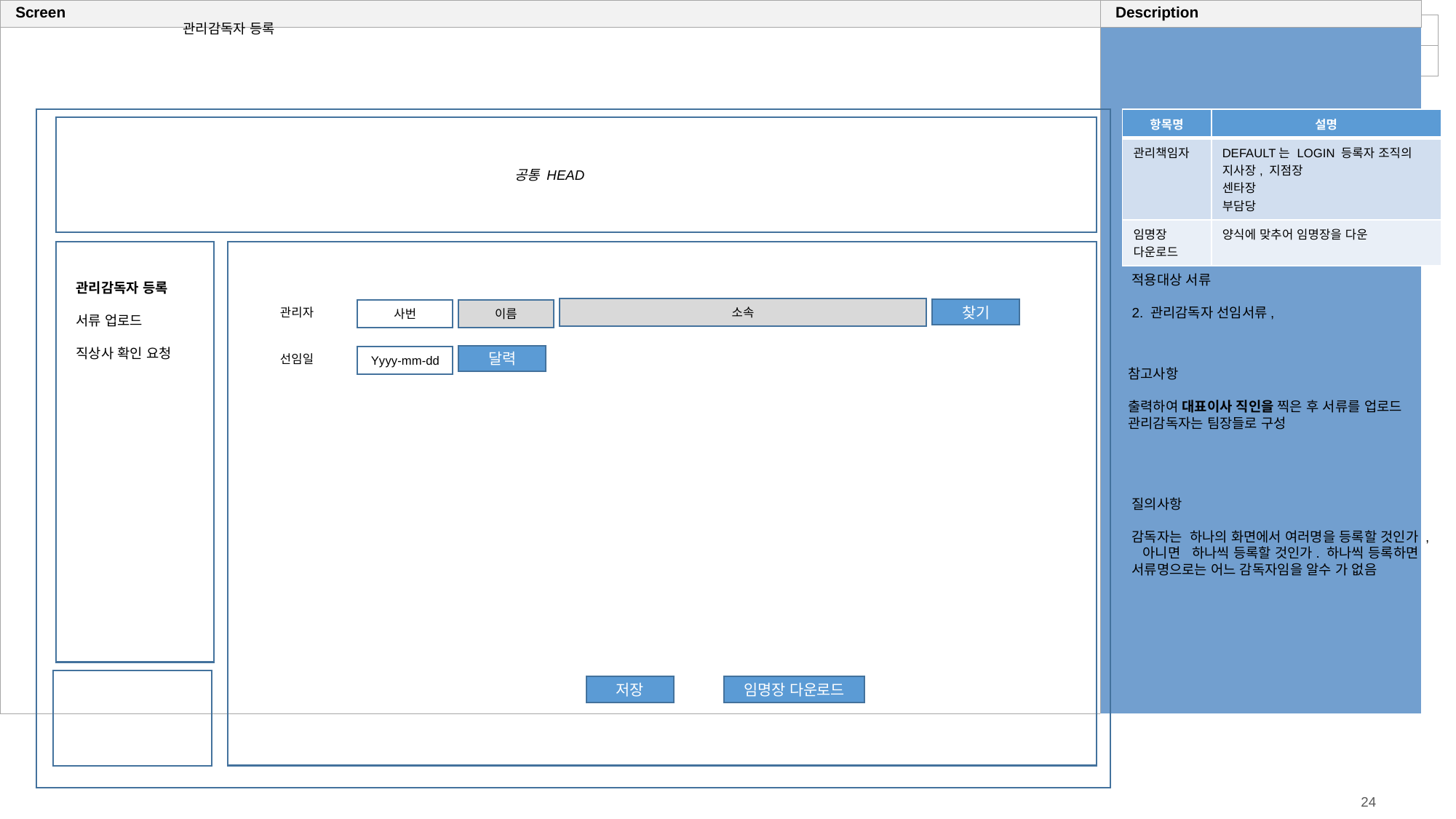

관리감독자 등록

| 항목명 | 설명 |
| --- | --- |
| 관리책임자 | DEFAULT는 LOGIN 등록자 조직의 지사장, 지점장 센타장 부담당 |
| 임명장 다운로드 | 양식에 맞추어 임명장을 다운 |

공통 HEAD

관리감독자 등록

서류 업로드

직상사 확인 요청
적용대상 서류

2. 관리감독자 선임서류,
소속
찾기
사번
이름
관리자
달력
Yyyy-mm-dd
선임일
참고사항

출력하여 대표이사 직인을 찍은 후 서류를 업로드
관리감독자는 팀장들로 구성
질의사항

감독자는  하나의 화면에서 여러명을 등록할 것인가 ,   아니면   하나씩 등록할 것인가. 하나씩 등록하면 서류명으로는 어느 감독자임을 알수 가 없음

저장
임명장 다운로드